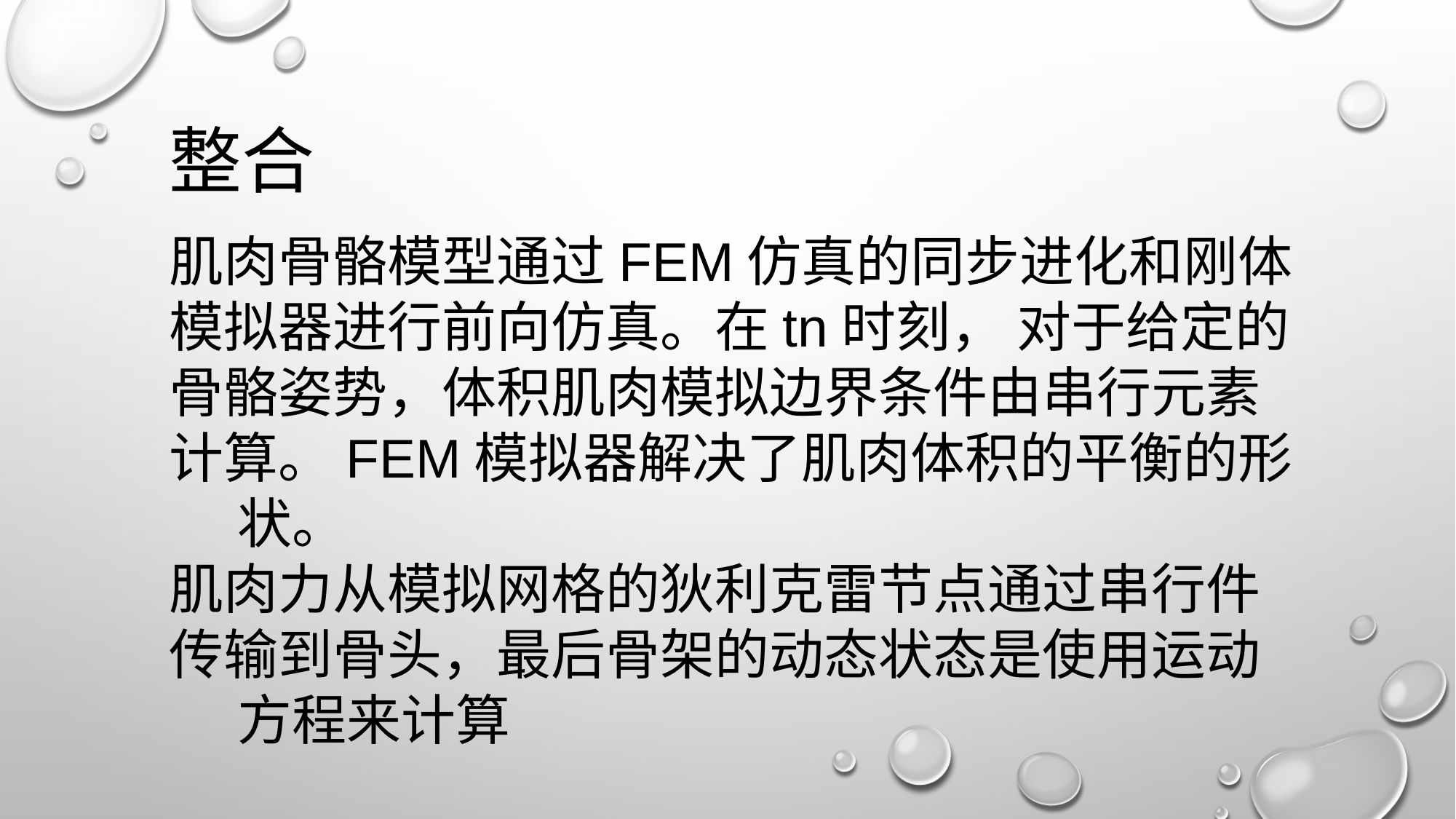

整合
肌肉骨骼模型通过FEM仿真的同步进化和刚体
模拟器进行前向仿真。在tn时刻， 对于给定的
骨骼姿势，体积肌肉模拟边界条件由串行元素
计算。FEM模拟器解决了肌肉体积的平衡的形状。
肌肉力从模拟网格的狄利克雷节点通过串行件
传输到骨头，最后骨架的动态状态是使用运动方程来计算